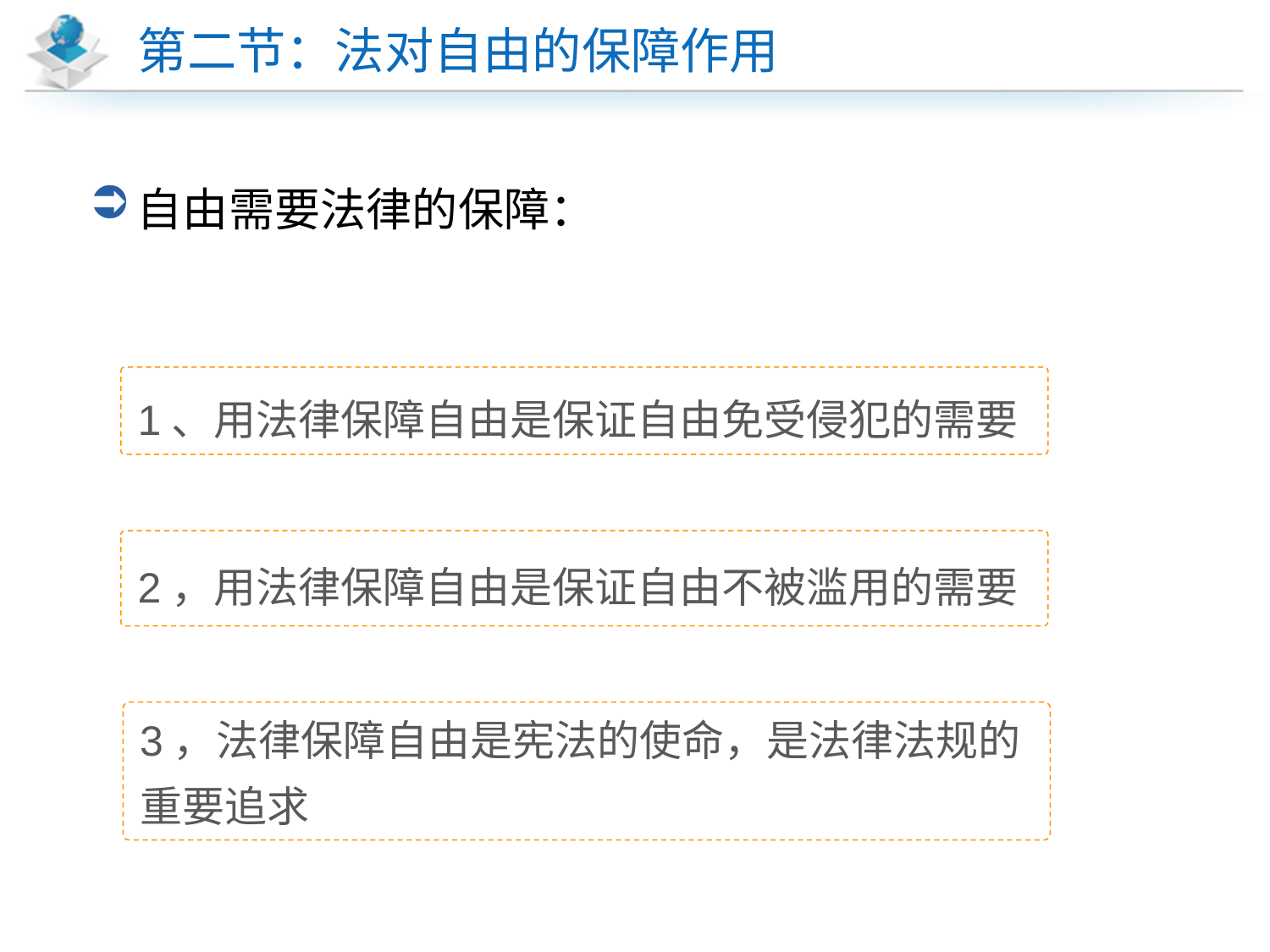

# 第二节：法对自由的保障作用
自由需要法律的保障：

1、用法律保障自由是保证自由免受侵犯的需要

2，用法律保障自由是保证自由不被滥用的需要
3，法律保障自由是宪法的使命，是法律法规的重要追求